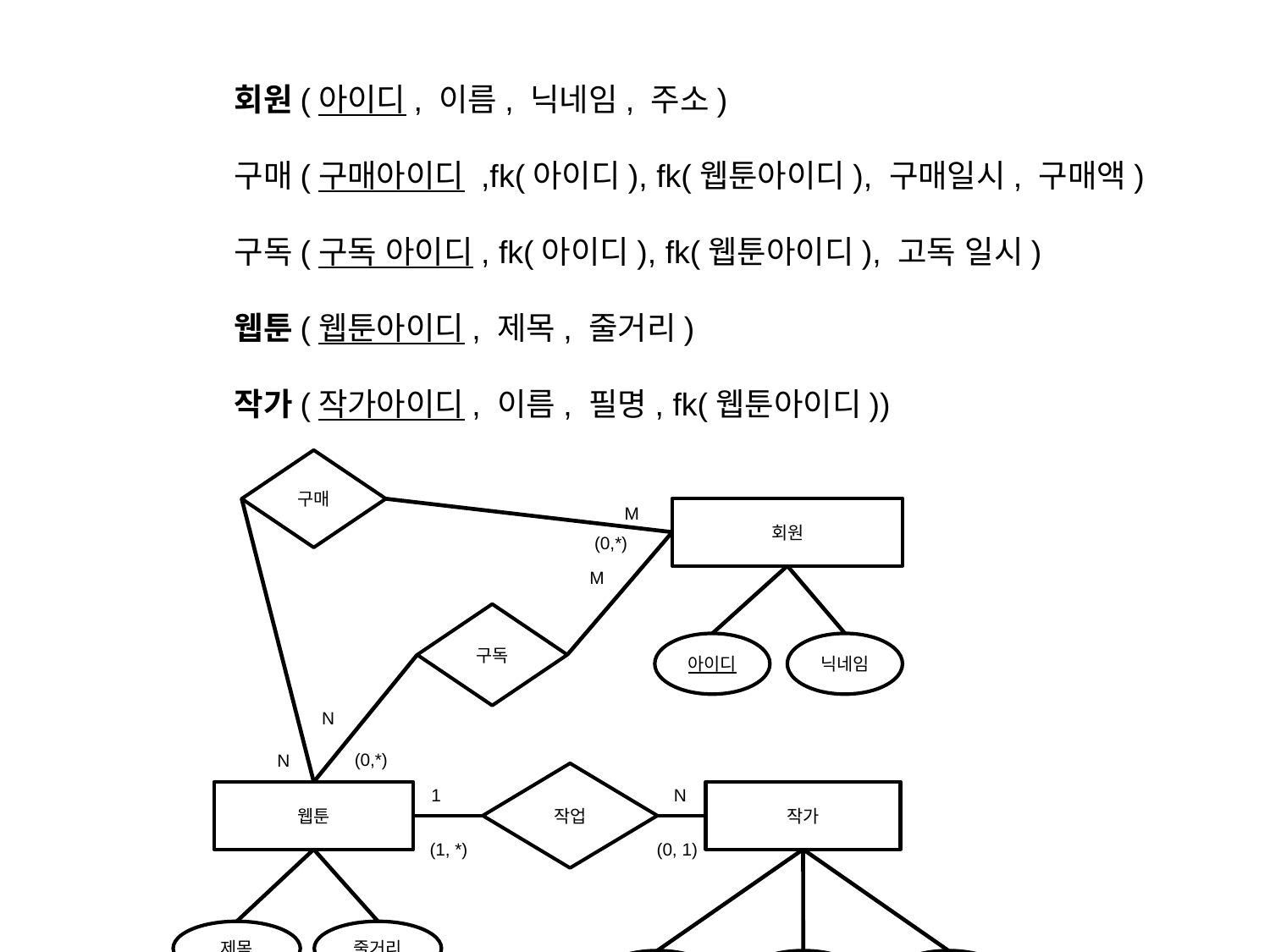

회원(아이디, 이름, 닉네임, 주소)

구매(구매아이디 ,fk(아이디), fk(웹툰아이디), 구매일시, 구매액)

구독(구독 아이디, fk(아이디), fk(웹툰아이디), 고독 일시)

웹툰(웹툰아이디, 제목, 줄거리)

작가(작가아이디, 이름, 필명, fk(웹툰아이디))
구매
M
회원
(0,*)
M
구독
아이디
닉네임
N
(0,*)
N
작업
1
N
웹툰
작가
(1, *)
(0, 1)
제목
줄거리
이름
필명
소개글